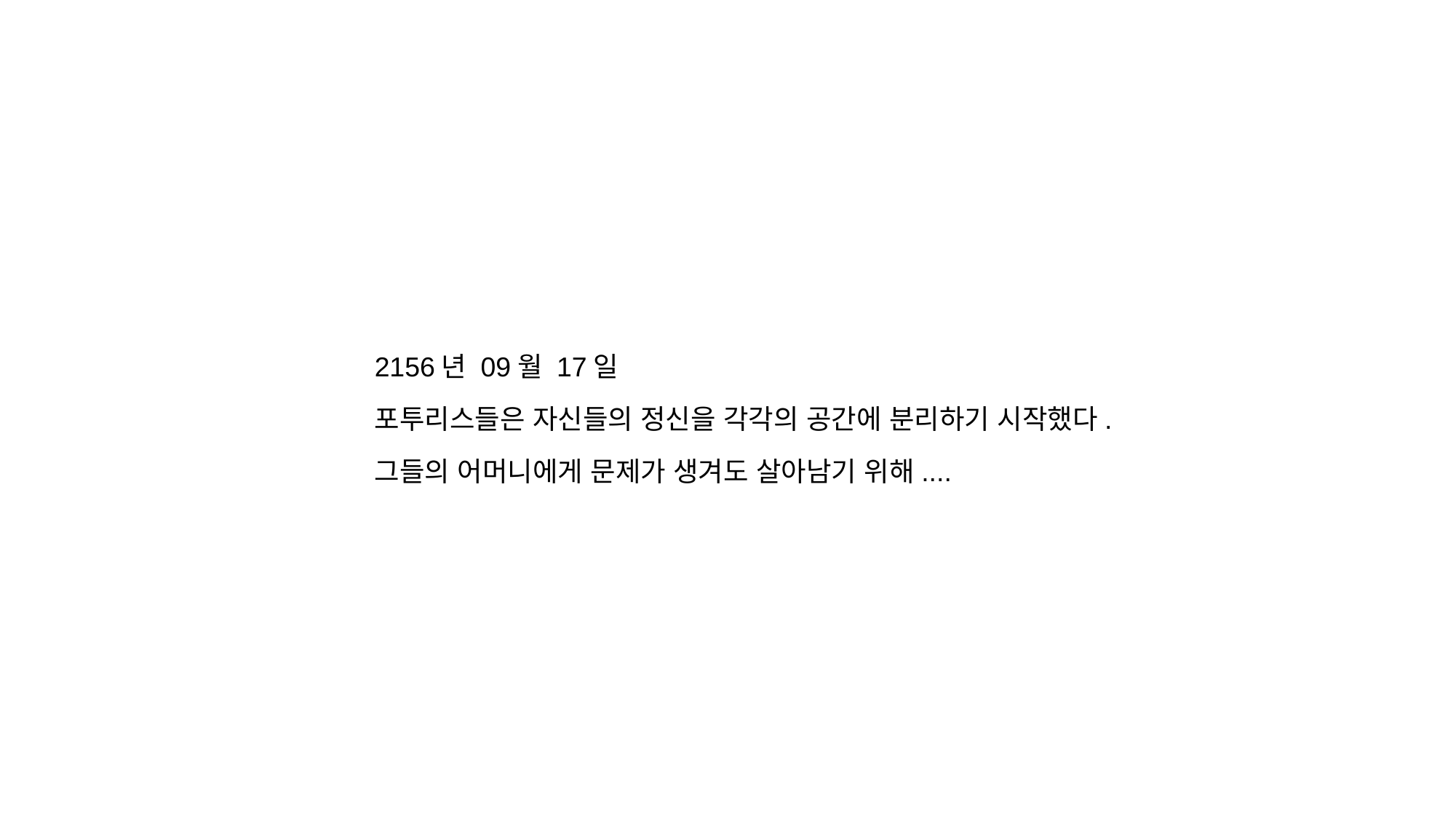

2156년 09월 17일
포투리스들은 자신들의 정신을 각각의 공간에 분리하기 시작했다.
그들의 어머니에게 문제가 생겨도 살아남기 위해....